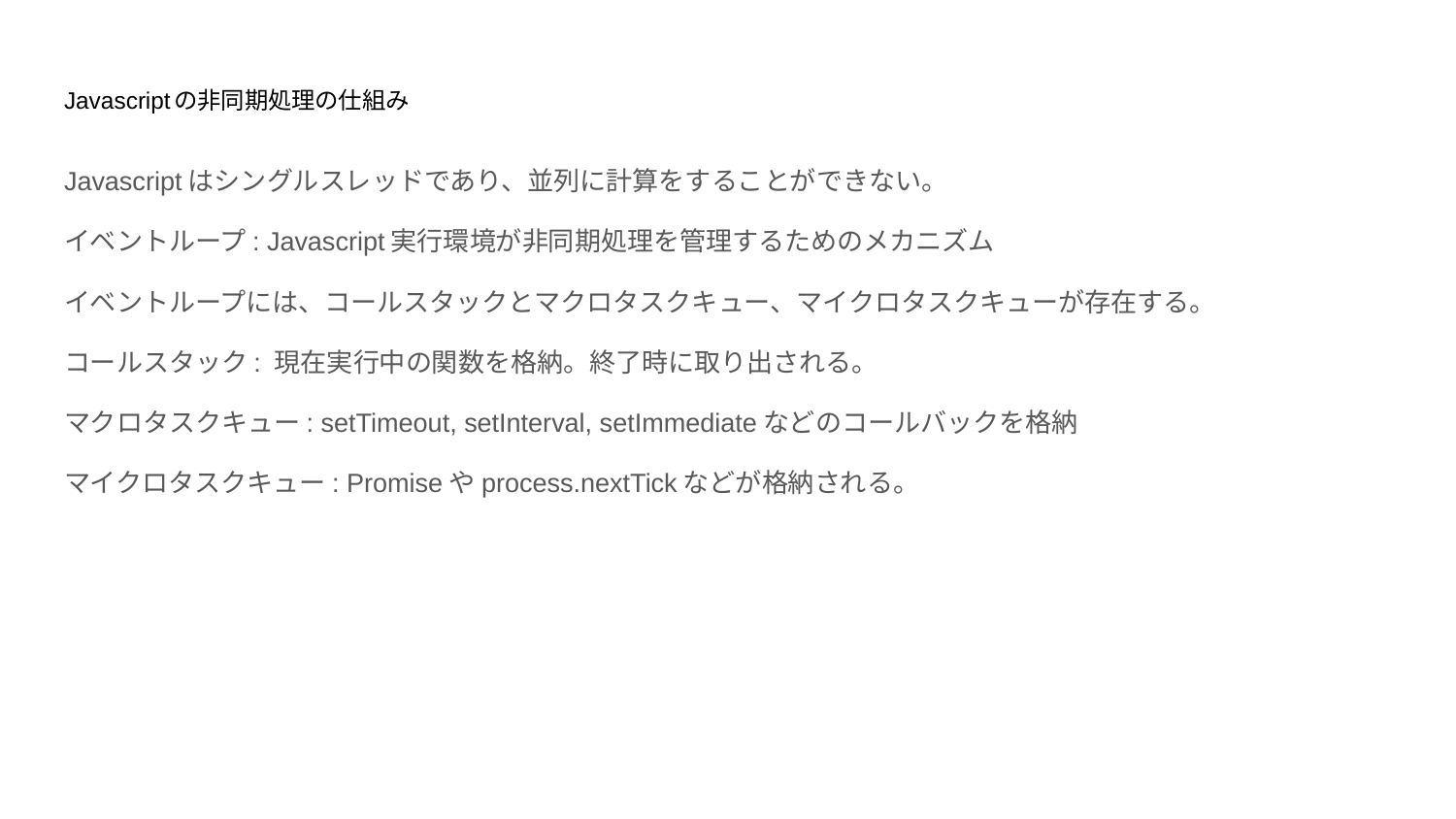

# Javascriptの非同期処理の仕組み
Javascriptはシングルスレッドであり、並列に計算をすることができない。
イベントループ: Javascript実行環境が非同期処理を管理するためのメカニズム
イベントループには、コールスタックとマクロタスクキュー、マイクロタスクキューが存在する。
コールスタック: 現在実行中の関数を格納。終了時に取り出される。
マクロタスクキュー: setTimeout, setInterval, setImmediateなどのコールバックを格納
マイクロタスクキュー: Promiseやprocess.nextTickなどが格納される。